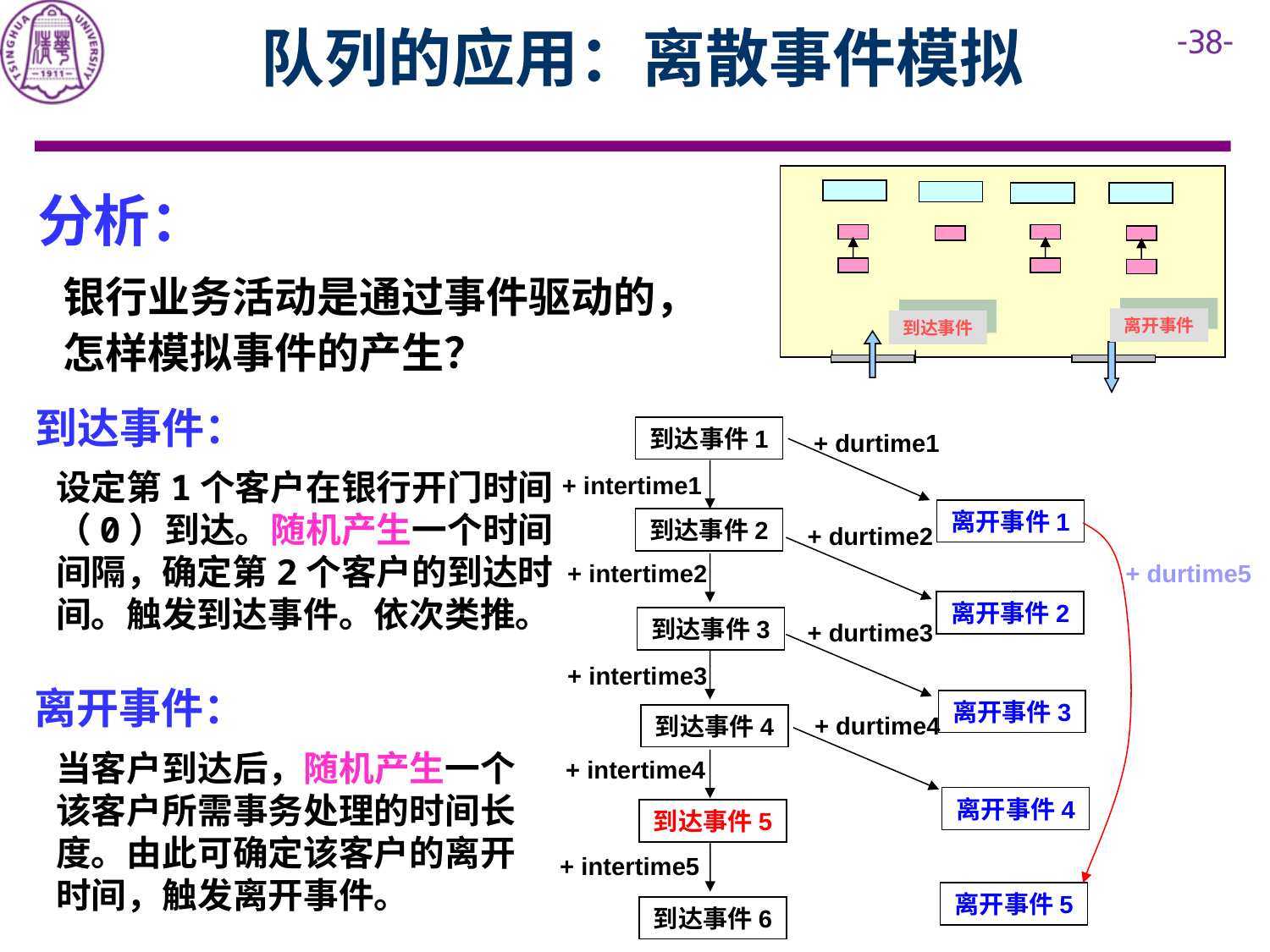

队列的应用：离散事件模拟

离开事件
到达事件

分析：
银行业务活动是通过事件驱动的，
怎样模拟事件的产生？
到达事件：
设定第1个客户在银行开门时间（0）到达。随机产生一个时间间隔，确定第2个客户的到达时间。触发到达事件。依次类推。
到达事件1
+ durtime1

离开事件1

+ intertime1
到达事件2
+ durtime2

离开事件2

离开事件5

+ durtime5
+ intertime2

到达事件3
+ durtime3

离开事件3

+ intertime3
到达事件4
离开事件：
当客户到达后，随机产生一个该客户所需事务处理的时间长度。由此可确定该客户的离开时间，触发离开事件。
+ durtime4

离开事件4
+ intertime4

到达事件5

+ intertime5
到达事件6